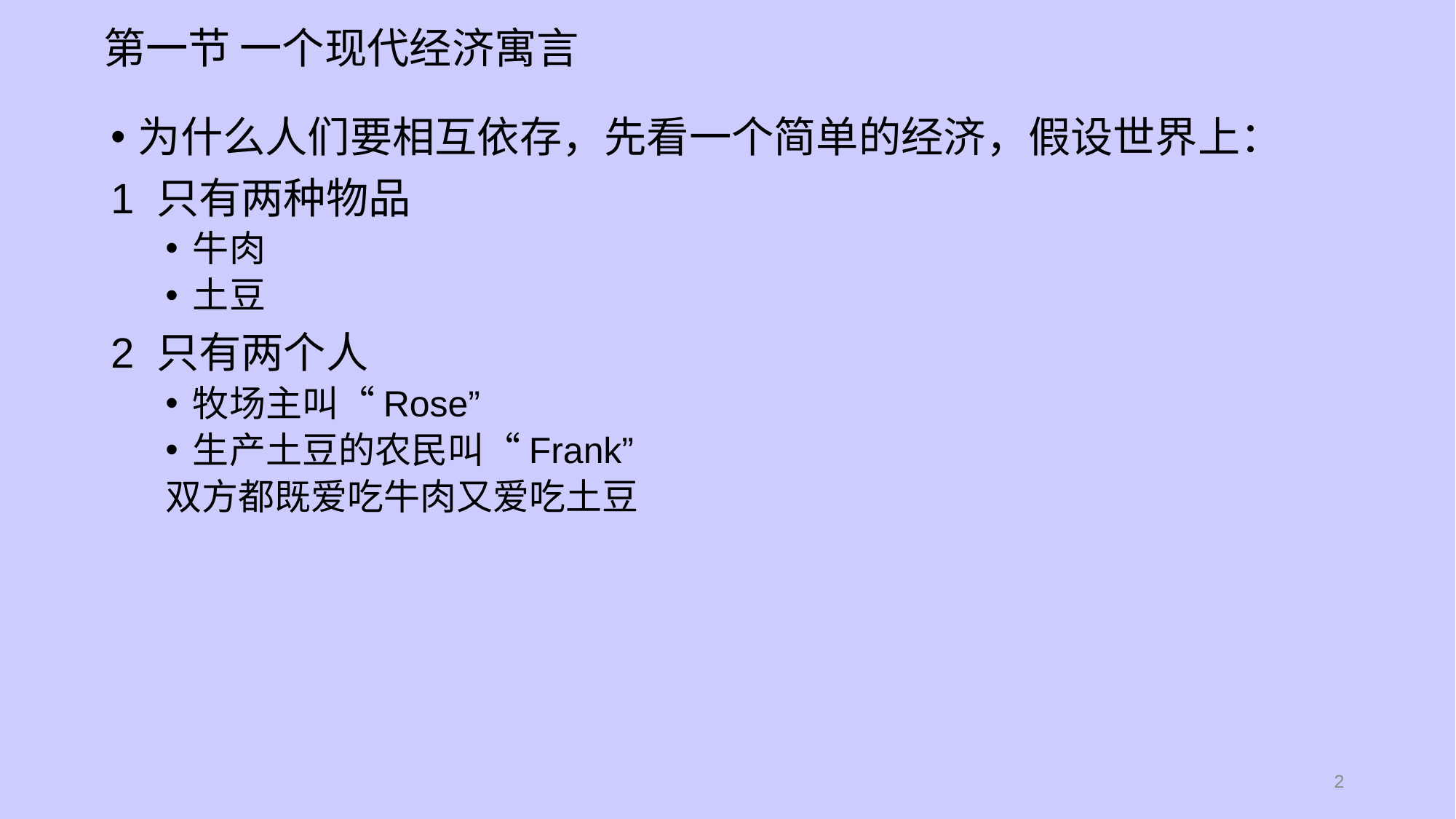

# 第一节 一个现代经济寓言
为什么人们要相互依存，先看一个简单的经济，假设世界上：
1 只有两种物品
牛肉
土豆
2 只有两个人
牧场主叫“Rose”
生产土豆的农民叫“Frank”
双方都既爱吃牛肉又爱吃土豆

2